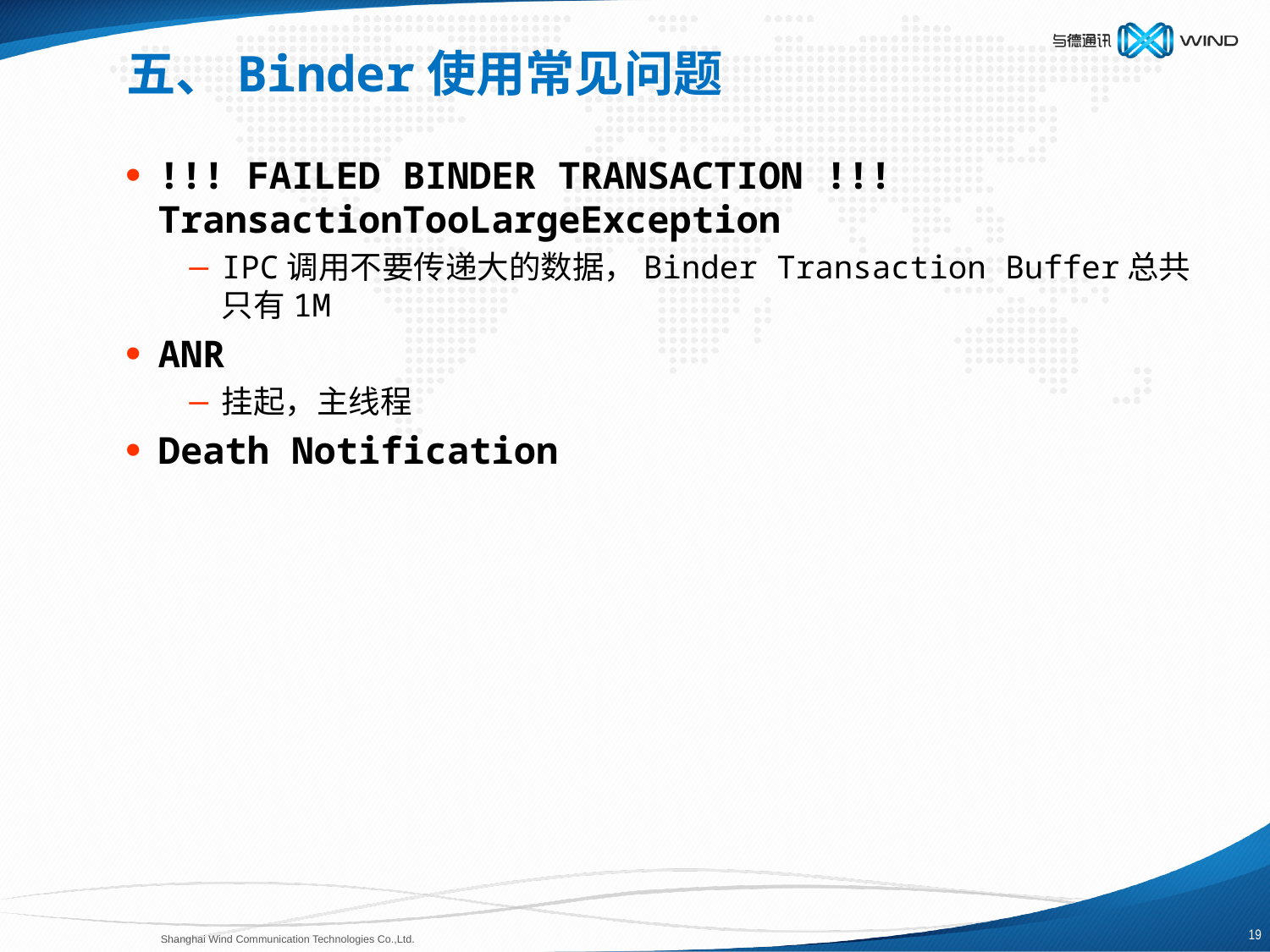

# 五、Binder使用常见问题
!!! FAILED BINDER TRANSACTION !!! TransactionTooLargeException
IPC调用不要传递大的数据，Binder Transaction Buffer总共只有1M
ANR
挂起，主线程
Death Notification

19